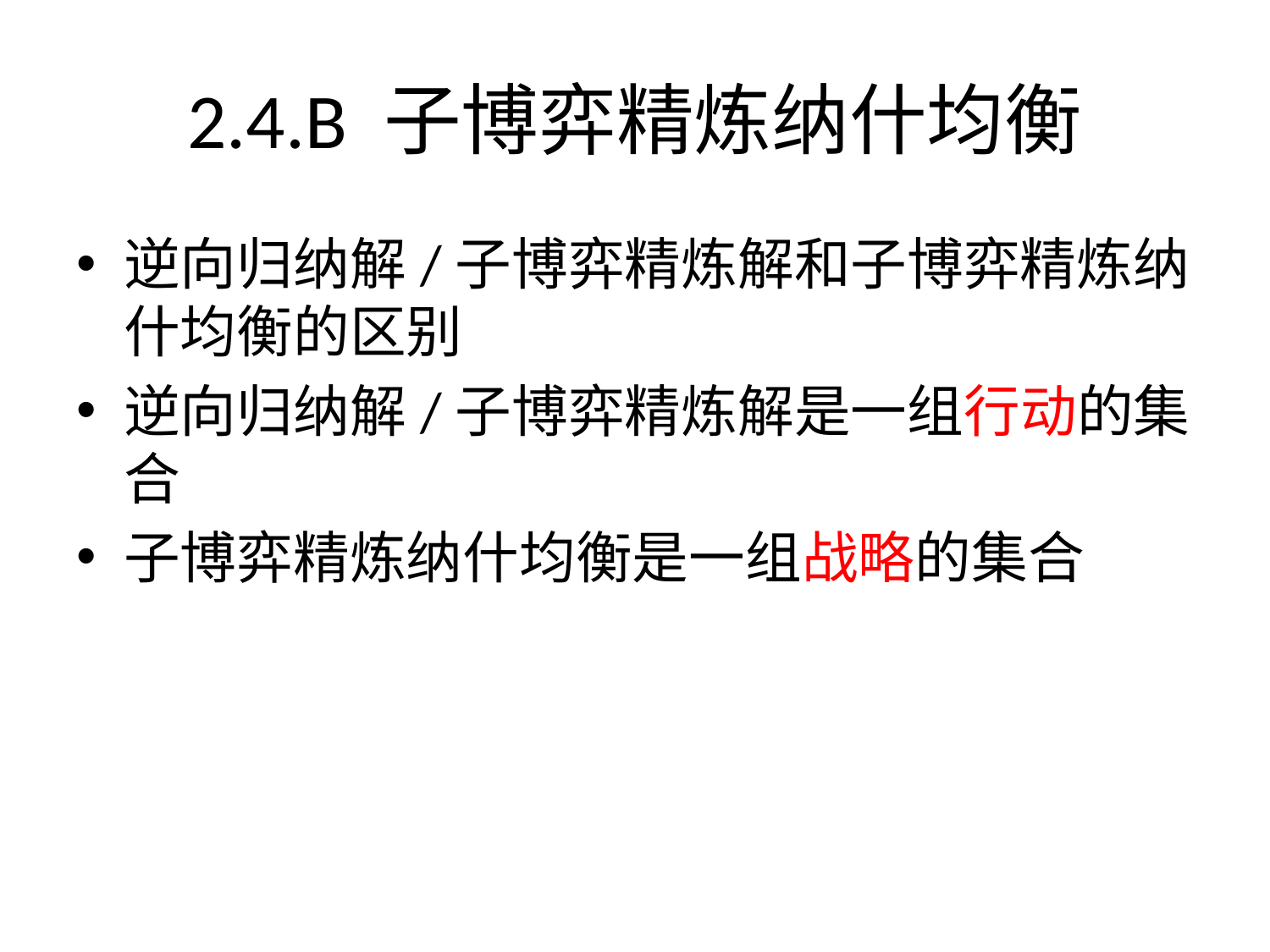

2.4.B 子博弈精炼纳什均衡
逆向归纳解/子博弈精炼解和子博弈精炼纳什均衡的区别
逆向归纳解/子博弈精炼解是一组行动的集合
子博弈精炼纳什均衡是一组战略的集合